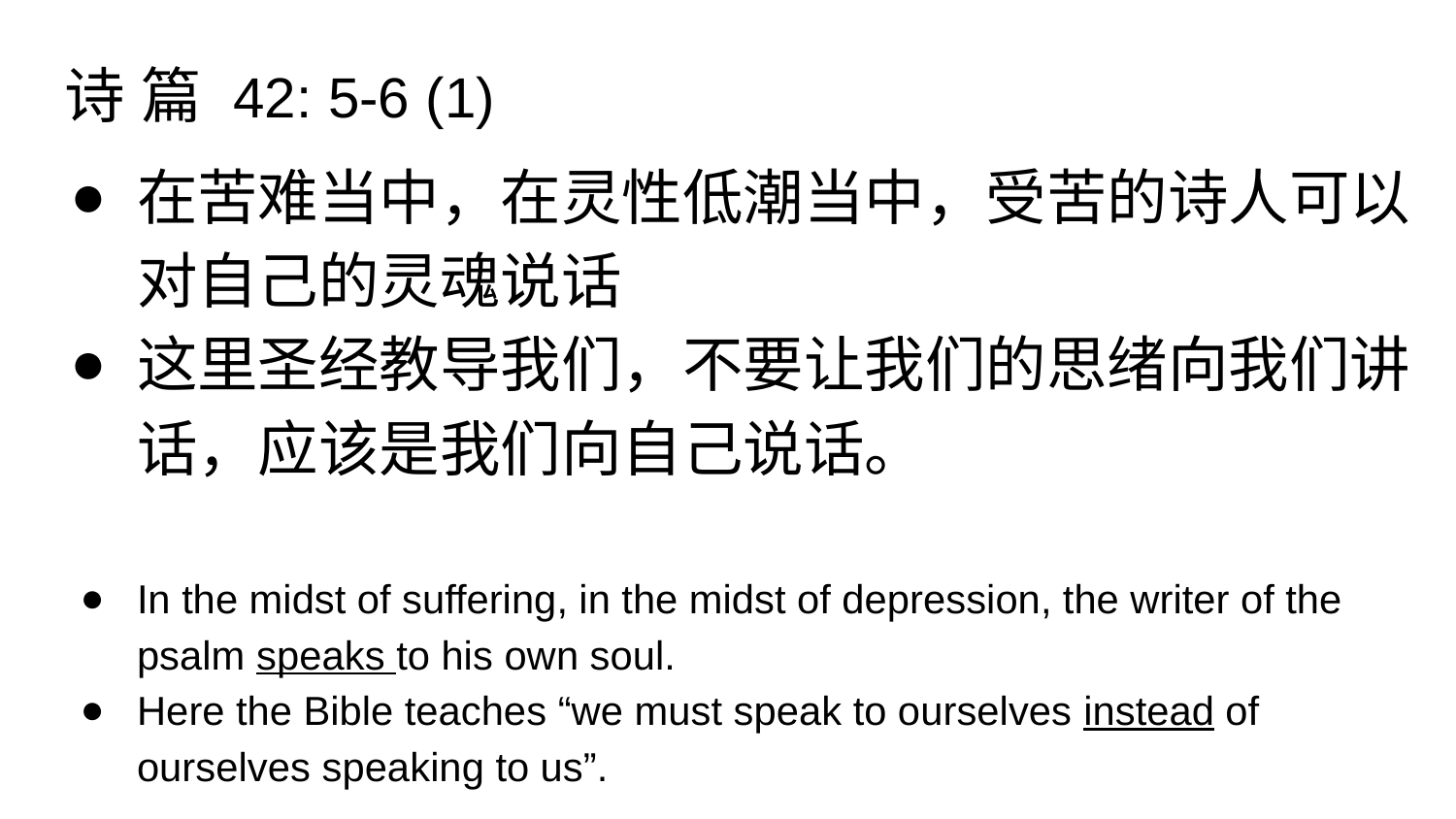

# 诗 篇 42: 5-6 (1)
在苦难当中，在灵性低潮当中，受苦的诗人可以对自己的灵魂说话
这里圣经教导我们，不要让我们的思绪向我们讲话，应该是我们向自己说话。

In the midst of suffering, in the midst of depression, the writer of the psalm speaks to his own soul.
Here the Bible teaches “we must speak to ourselves instead of ourselves speaking to us”.